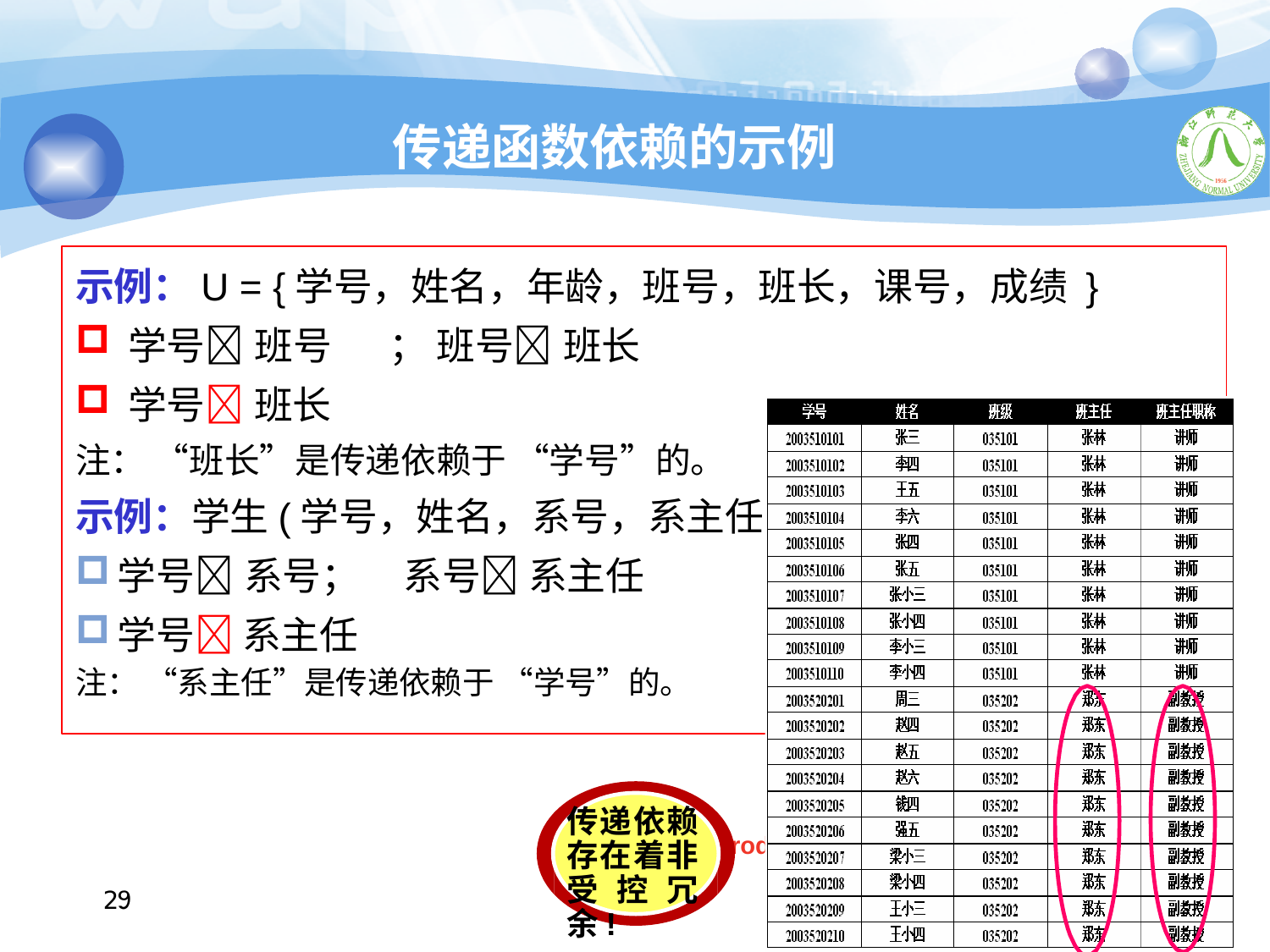

# 传递函数依赖的示例

示例：U = {学号，姓名，年龄，班号，班长，课号，成绩 }
学号→ 班号	； 班号→ 班长
学号→ 班长
注： “班长”是传递依赖于 “学号”的。
示例：学生(学号，姓名，系号，系主任)
学号→ 系号；	系号→ 系主任
学号→ 系主任
注： “系主任”是传递依赖于 “学号”的。

传递依赖存在着非受控冗余!
An Introduction to Database System
29